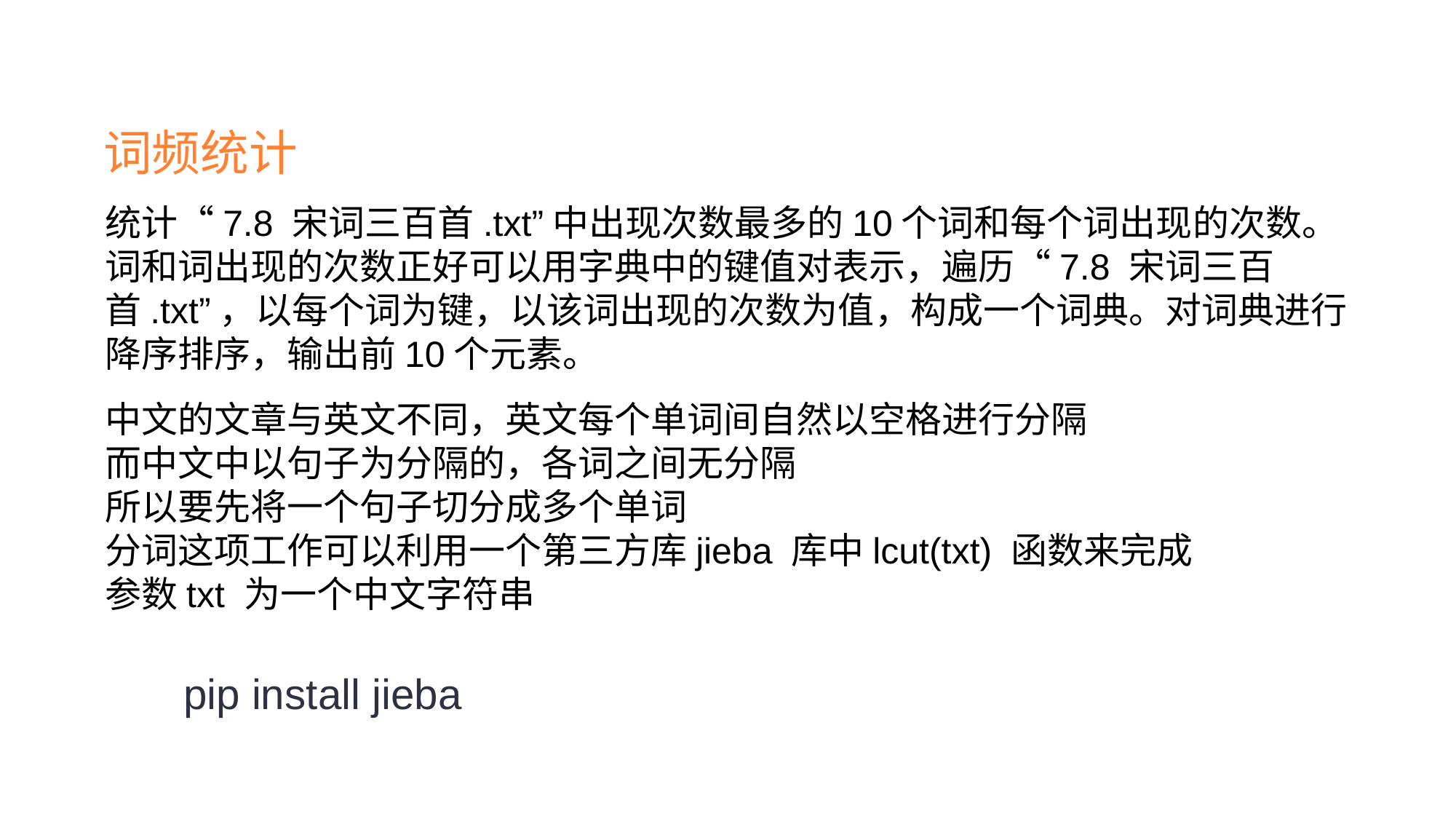

词频统计
统计“7.8 宋词三百首.txt”中出现次数最多的10个词和每个词出现的次数。词和词出现的次数正好可以用字典中的键值对表示，遍历“7.8 宋词三百首.txt”，以每个词为键，以该词出现的次数为值，构成一个词典。对词典进行降序排序，输出前10个元素。
中文的文章与英文不同，英文每个单词间自然以空格进行分隔
而中文中以句子为分隔的，各词之间无分隔
所以要先将一个句子切分成多个单词
分词这项工作可以利用一个第三方库jieba 库中lcut(txt) 函数来完成
参数txt 为一个中文字符串
pip install jieba